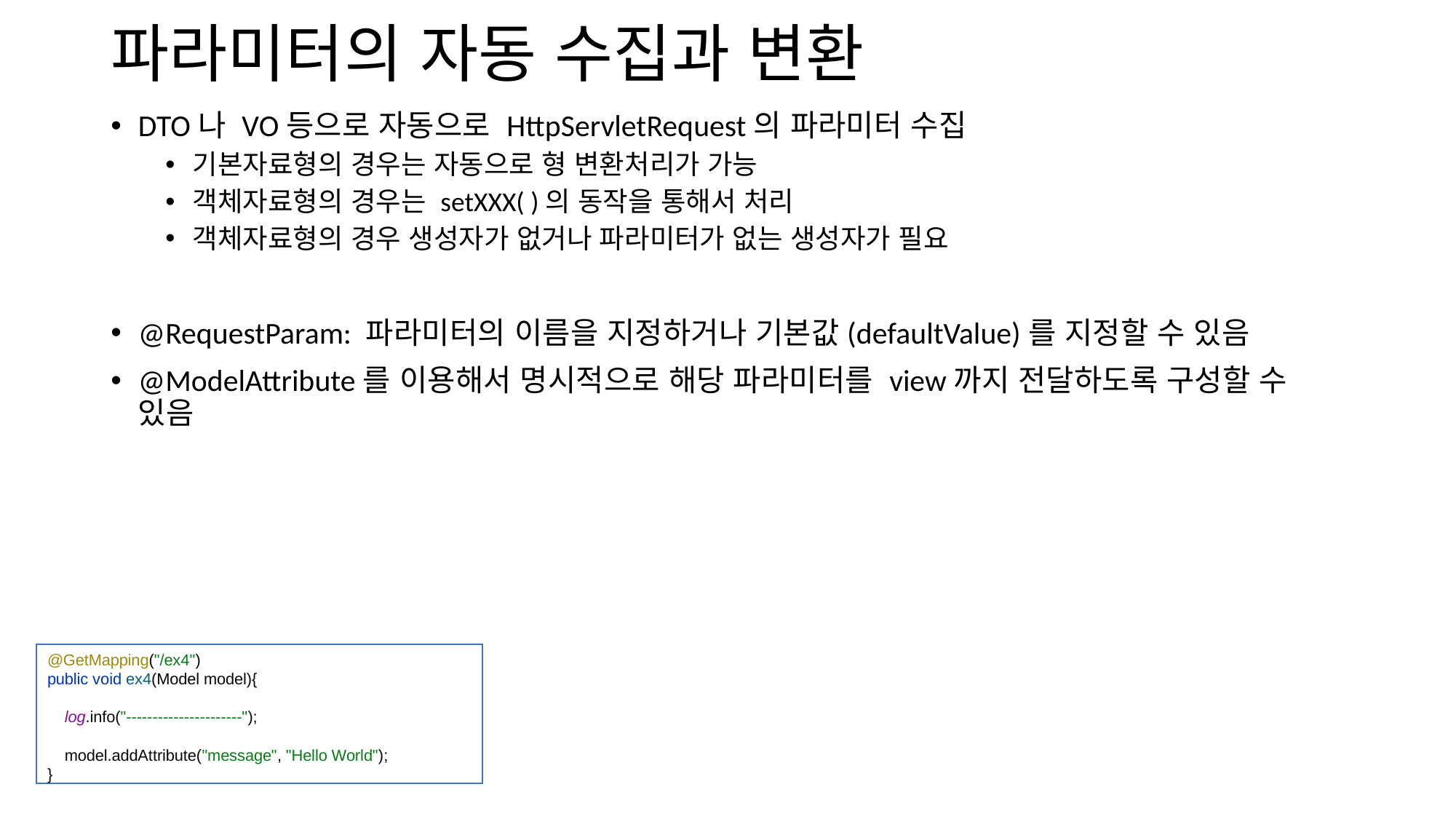

# 파라미터의 자동 수집과 변환
DTO나 VO등으로 자동으로 HttpServletRequest의 파라미터 수집
기본자료형의 경우는 자동으로 형 변환처리가 가능
객체자료형의 경우는 setXXX( )의 동작을 통해서 처리
객체자료형의 경우 생성자가 없거나 파라미터가 없는 생성자가 필요

@RequestParam: 파라미터의 이름을 지정하거나 기본값(defaultValue)를 지정할 수 있음
@ModelAttribute를 이용해서 명시적으로 해당 파라미터를 view까지 전달하도록 구성할 수 있음
@GetMapping("/ex4")
public void ex4(Model model){
    log.info("----------------------");
    model.addAttribute("message", "Hello World");
}